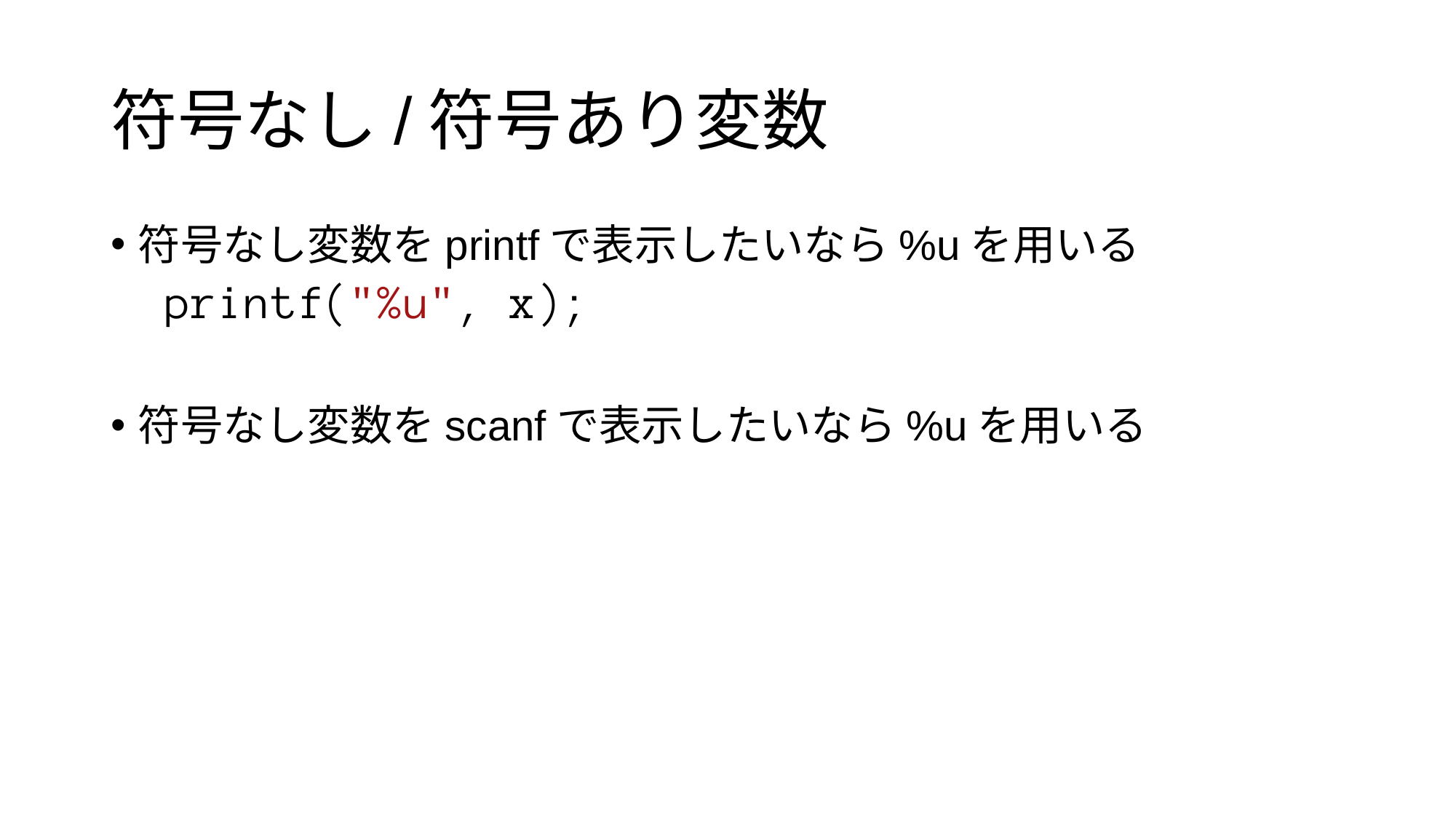

# 符号なし/符号あり変数
符号なし変数をprintfで表示したいなら%uを用いる
printf("%u", x);

符号なし変数をscanfで表示したいなら%uを用いる